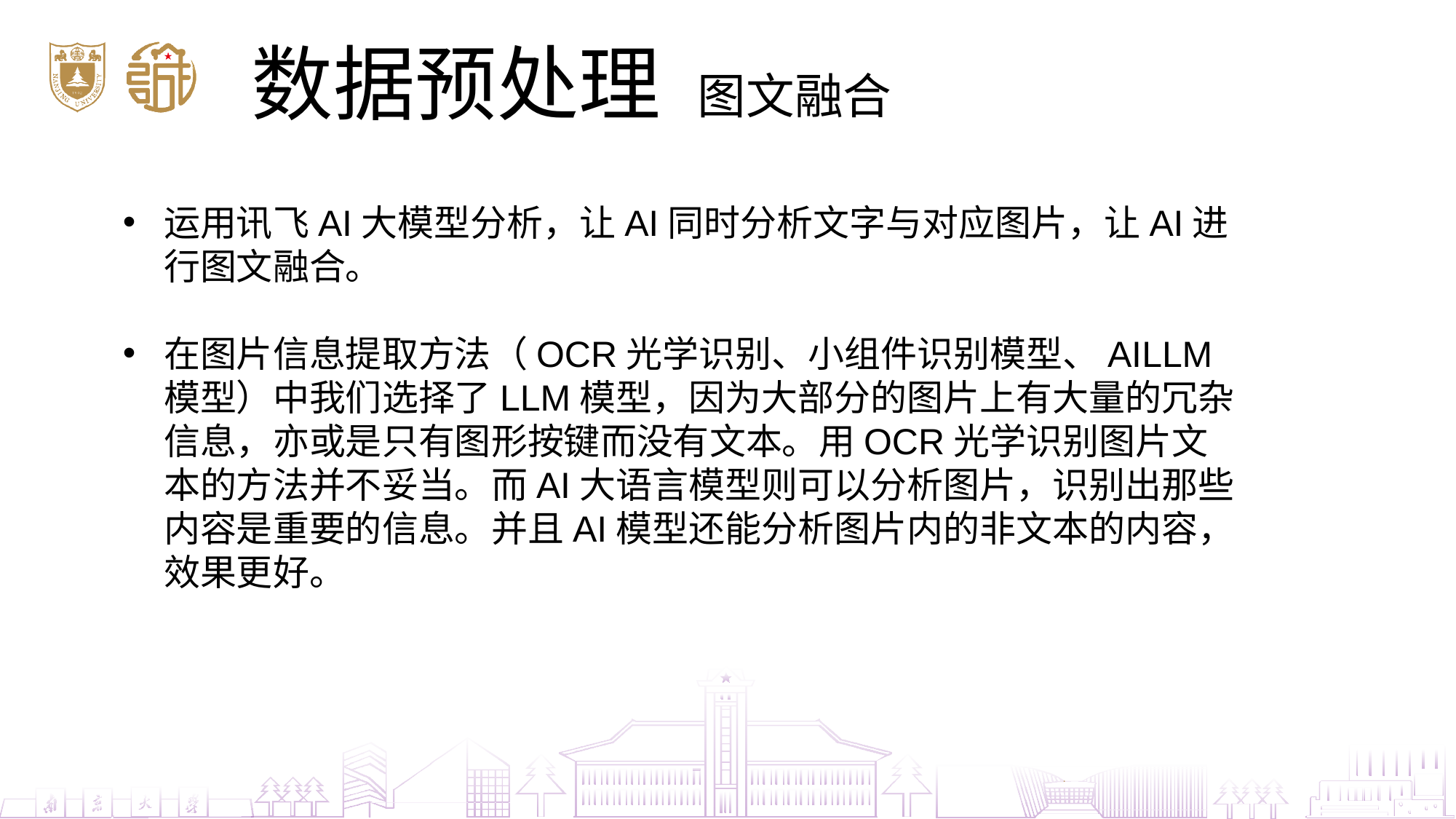

数据预处理  图文融合
运用讯飞AI大模型分析，让AI同时分析文字与对应图片，让AI进行图文融合。

在图片信息提取方法（OCR光学识别、小组件识别模型、AILLM模型）中我们选择了LLM模型，因为大部分的图片上有大量的冗杂信息，亦或是只有图形按键而没有文本。用OCR光学识别图片文本的方法并不妥当。而AI大语言模型则可以分析图片，识别出那些内容是重要的信息。并且AI模型还能分析图片内的非文本的内容，效果更好。